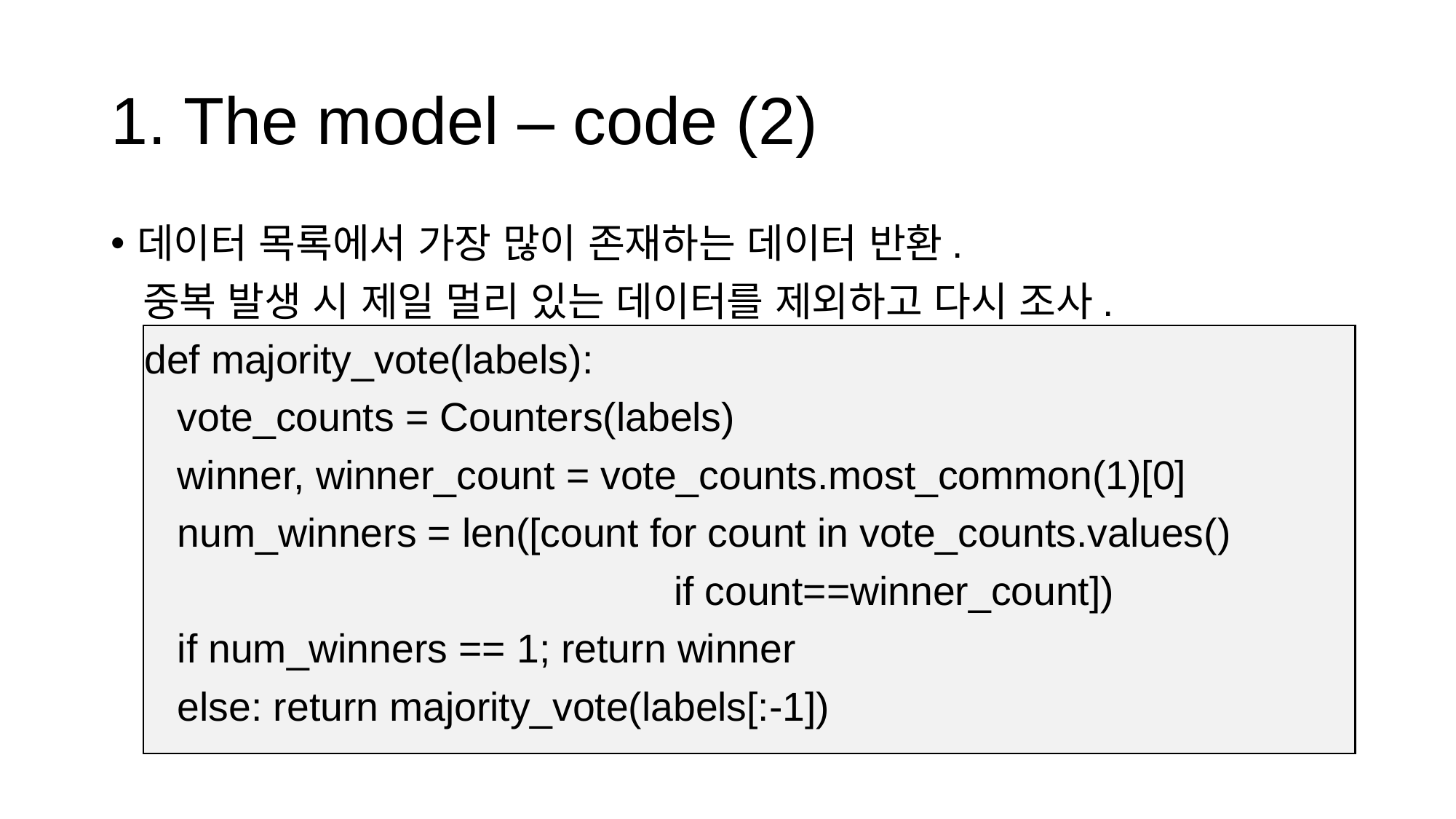

# 1. The model – code (2)
데이터 목록에서 가장 많이 존재하는 데이터 반환.
  중복 발생 시 제일 멀리 있는 데이터를 제외하고 다시 조사.
   def majority_vote(labels):
      vote_counts = Counters(labels)
      winner, winner_count = vote_counts.most_common(1)[0]
      num_winners = len([count for count in vote_counts.values()
					    if count==winner_count])
      if num_winners == 1; return winner
      else: return majority_vote(labels[:-1])